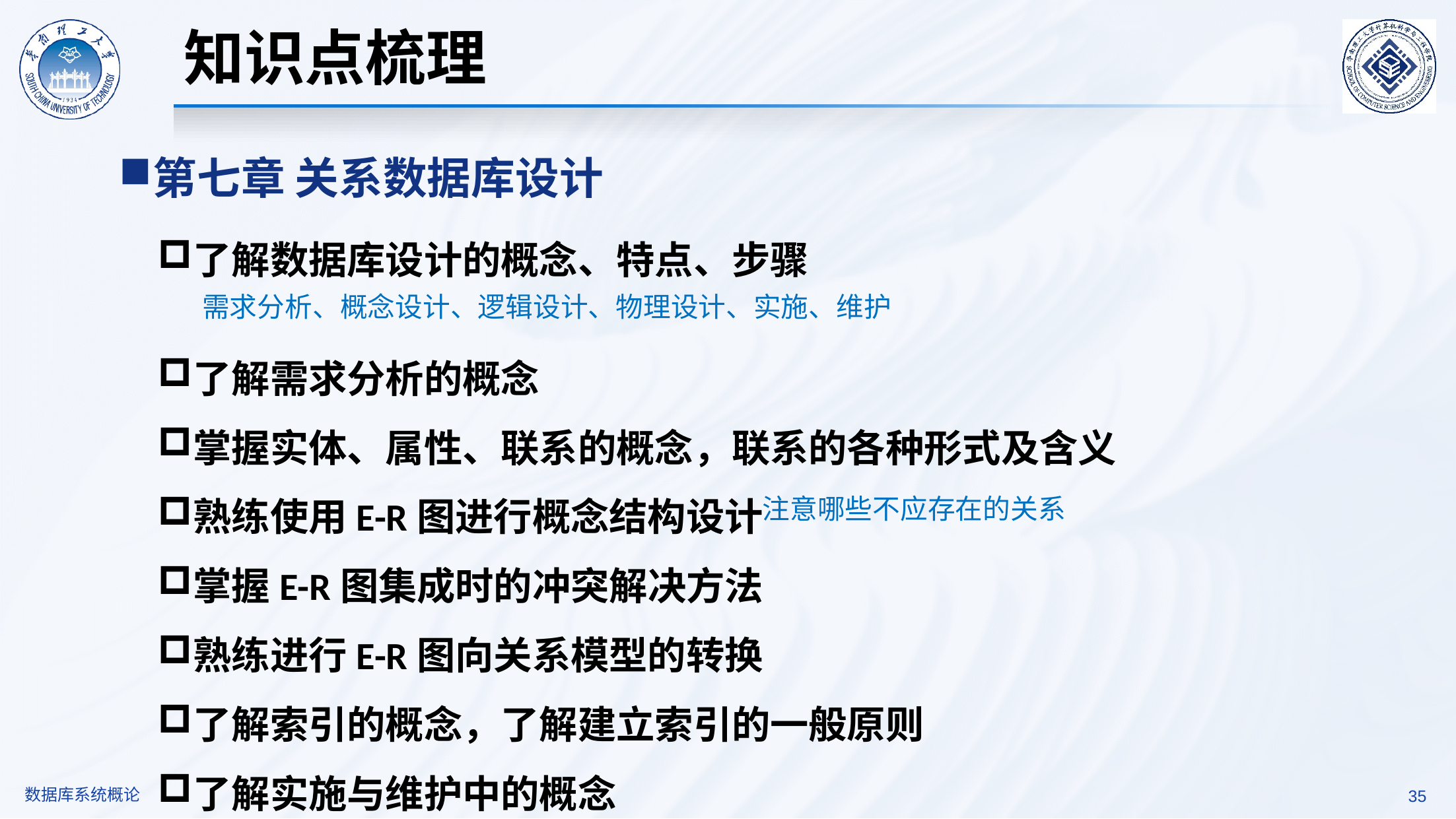

知识点梳理
第七章 关系数据库设计
了解数据库设计的概念、特点、步骤

了解需求分析的概念
掌握实体、属性、联系的概念，联系的各种形式及含义
熟练使用E-R图进行概念结构设计
掌握E-R图集成时的冲突解决方法
熟练进行E-R图向关系模型的转换
了解索引的概念，了解建立索引的一般原则
了解实施与维护中的概念

需求分析、概念设计、逻辑设计、物理设计、实施、维护
注意哪些不应存在的关系